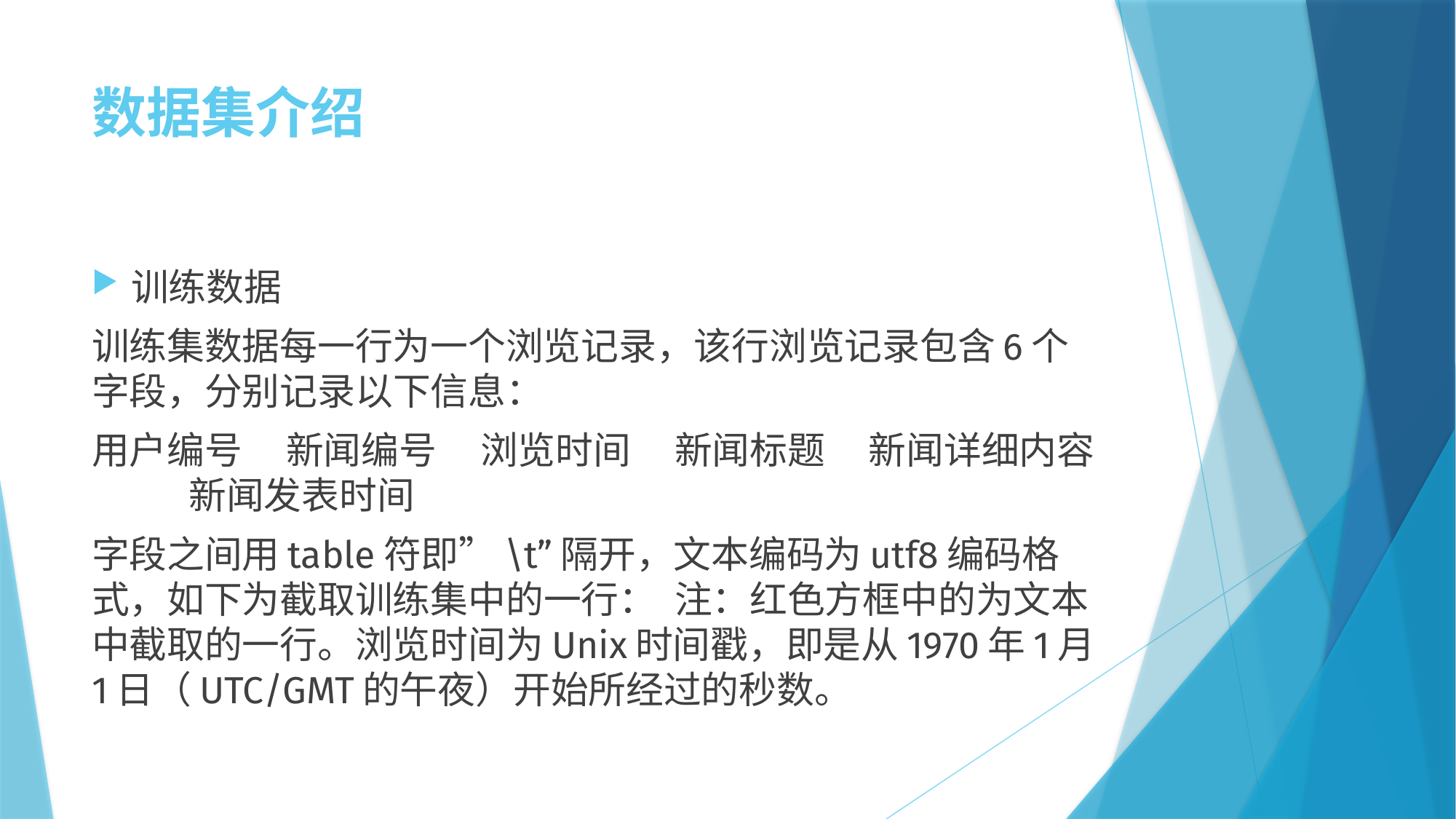

# 数据集介绍
训练数据
训练集数据每一行为一个浏览记录，该行浏览记录包含6个字段，分别记录以下信息：
用户编号	新闻编号	浏览时间	新闻标题	新闻详细内容	新闻发表时间
字段之间用table符即”\t”隔开，文本编码为utf8编码格式，如下为截取训练集中的一行：	注：红色方框中的为文本中截取的一行。浏览时间为Unix时间戳，即是从1970年1月1日（UTC/GMT的午夜）开始所经过的秒数。